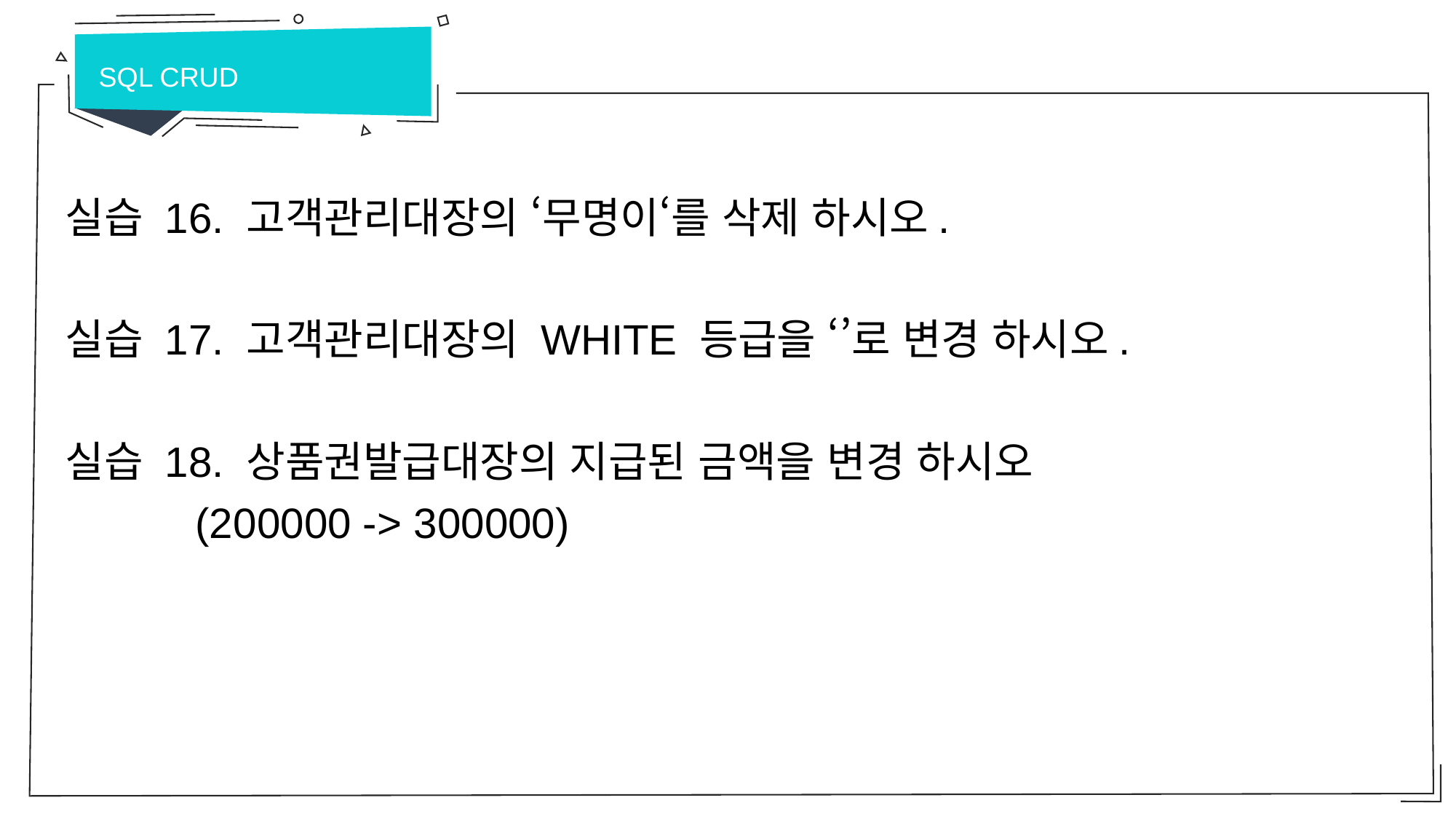

SQL CRUD
실습 16. 고객관리대장의 ‘무명이‘를 삭제 하시오.

실습 17. 고객관리대장의 WHITE 등급을 ‘’로 변경 하시오.

실습 18. 상품권발급대장의 지급된 금액을 변경 하시오
           (200000 -> 300000)